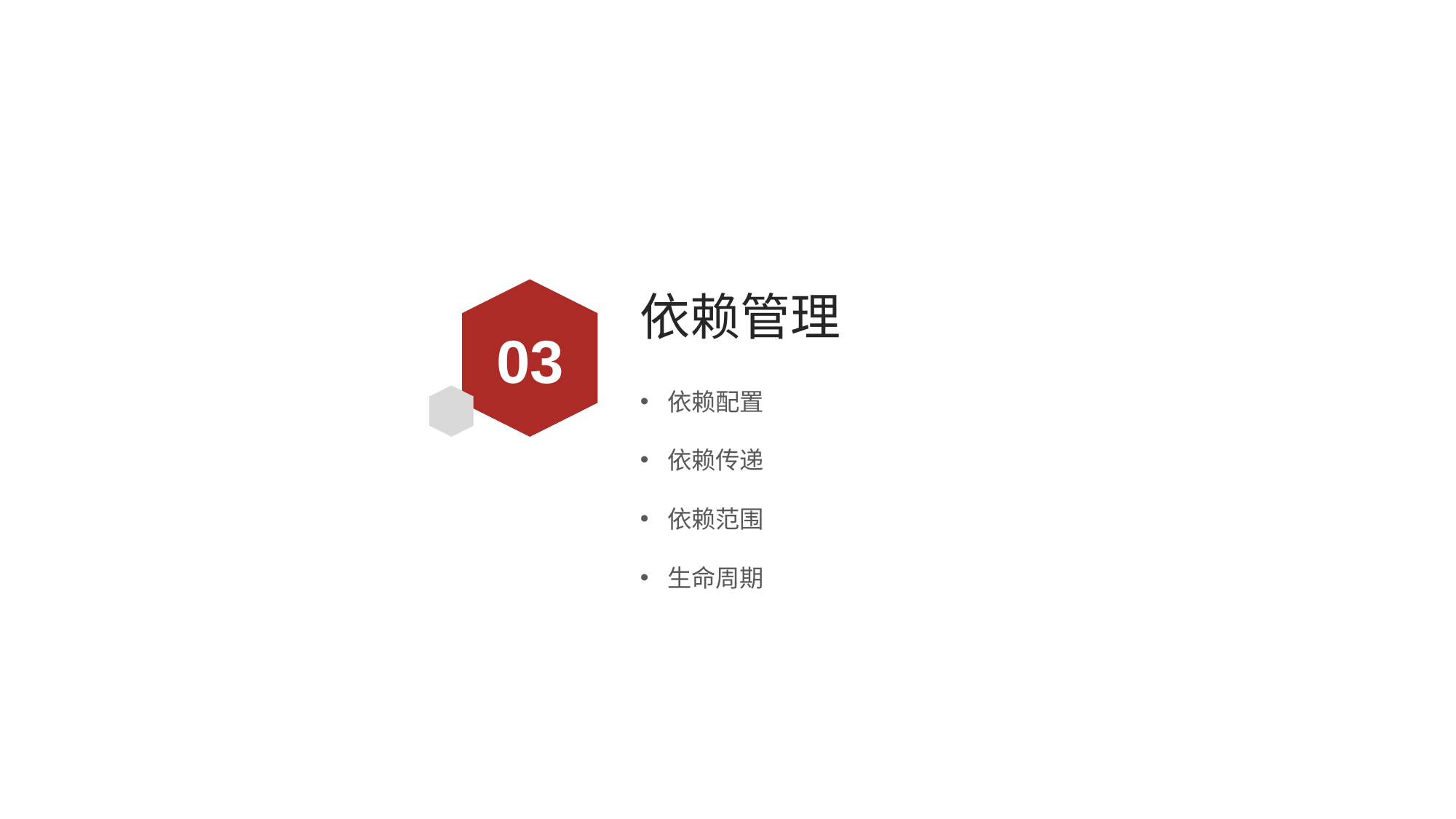

# 依赖管理
03
依赖配置
依赖传递
依赖范围
生命周期